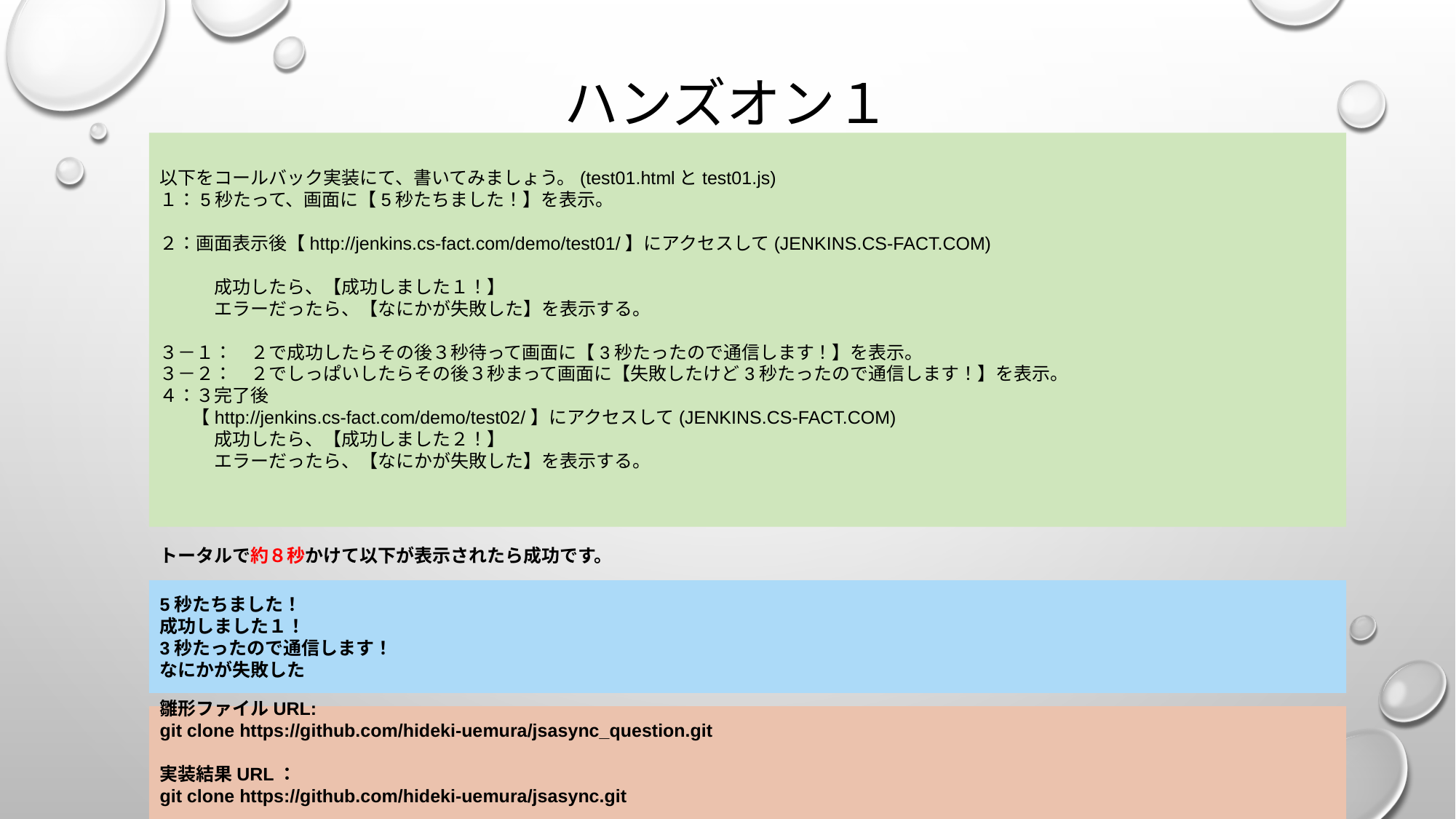

# ハンズオン１
以下をコールバック実装にて、書いてみましょう。(test01.htmlとtest01.js)
１：5秒たって、画面に【5秒たちました！】を表示。

２：画面表示後【http://jenkins.cs-fact.com/demo/test01/】にアクセスして(JENKINS.CS-FACT.COM)

　　　成功したら、【成功しました１！】
　　　エラーだったら、【なにかが失敗した】を表示する。

３－１：　２で成功したらその後３秒待って画面に【3秒たったので通信します！】を表示。
３－２：　２でしっぱいしたらその後３秒まって画面に【失敗したけど3秒たったので通信します！】を表示。
４：３完了後
       【http://jenkins.cs-fact.com/demo/test02/】にアクセスして(JENKINS.CS-FACT.COM)
　　　成功したら、【成功しました２！】
　　　エラーだったら、【なにかが失敗した】を表示する。

トータルで約８秒かけて以下が表示されたら成功です。
5秒たちました！
成功しました１！
3秒たったので通信します！
なにかが失敗した
雛形ファイルURL:
git clone https://github.com/hideki-uemura/jsasync_question.git

実装結果URL：
git clone https://github.com/hideki-uemura/jsasync.git